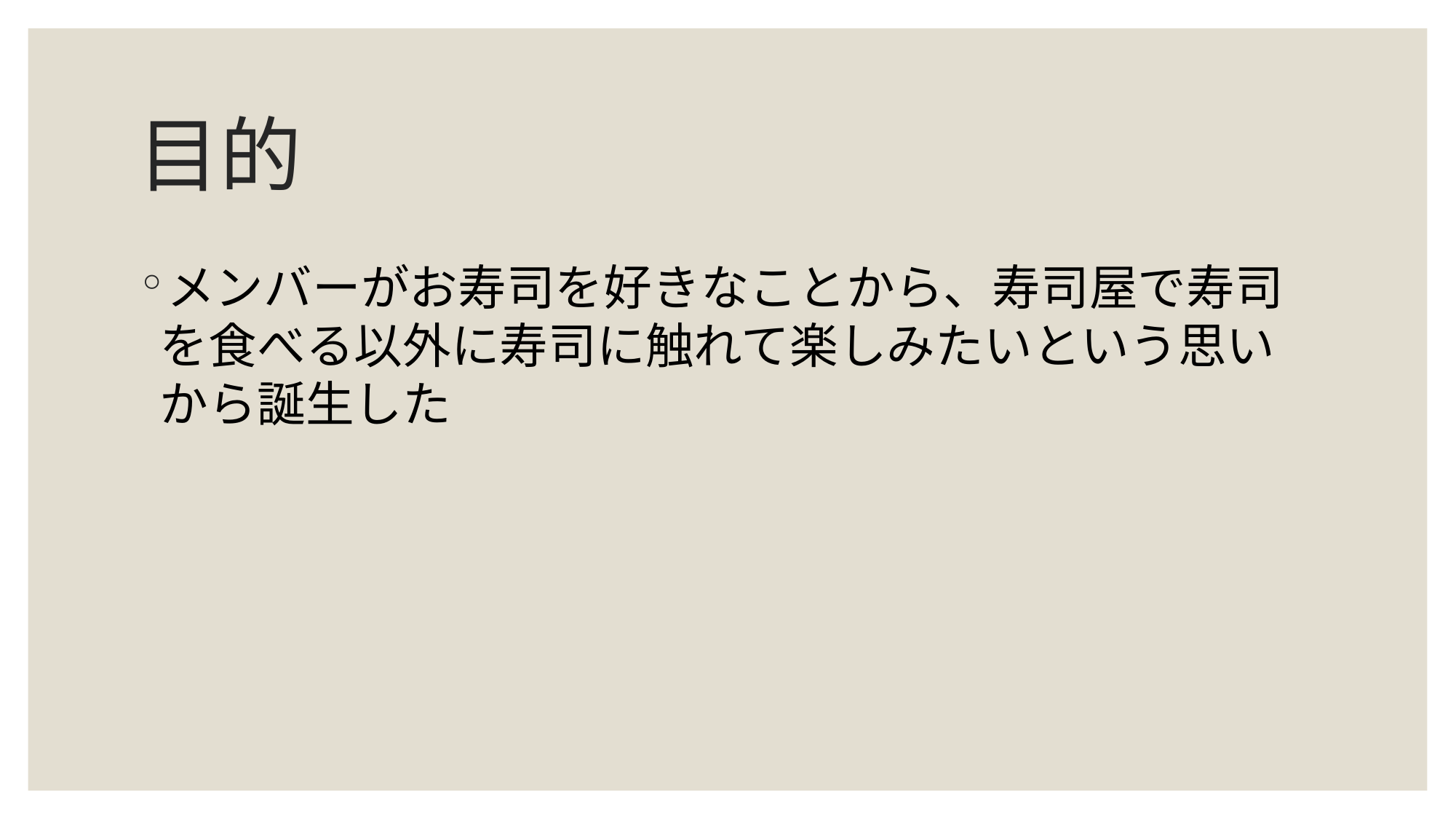

# 目的
メンバーがお寿司を好きなことから、寿司屋で寿司を食べる以外に寿司に触れて楽しみたいという思いから誕生した